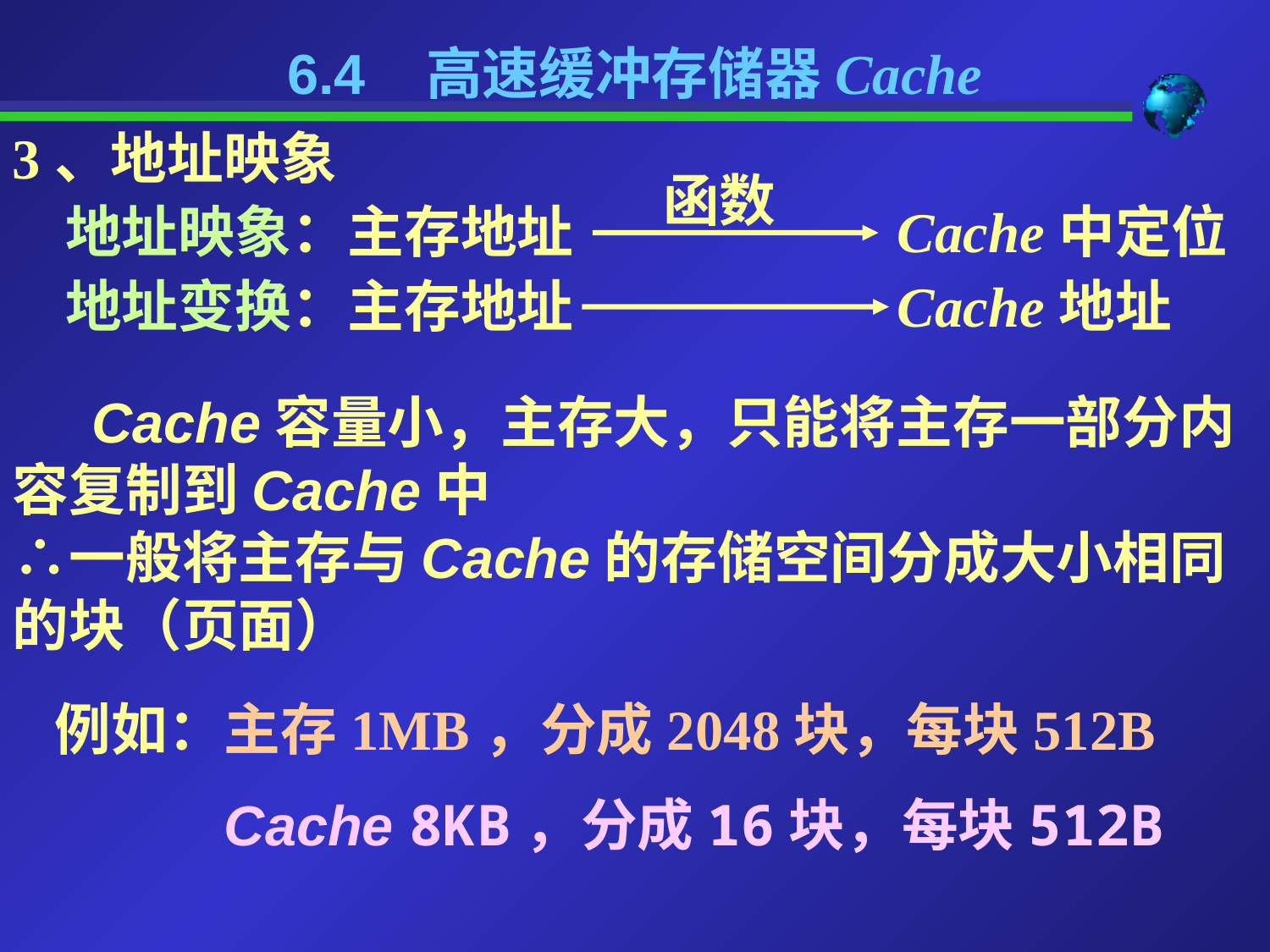

6.4   高速缓冲存储器Cache
3、地址映象
函数
地址映象：主存地址                        Cache中定位

地址变换：主存地址                        Cache地址

Cache容量小，主存大，只能将主存一部分内容复制到Cache中
∴一般将主存与Cache的存储空间分成大小相同的块（页面）
例如：主存1MB，分成2048块，每块512B
	   Cache 8KB，分成16块，每块512B
59